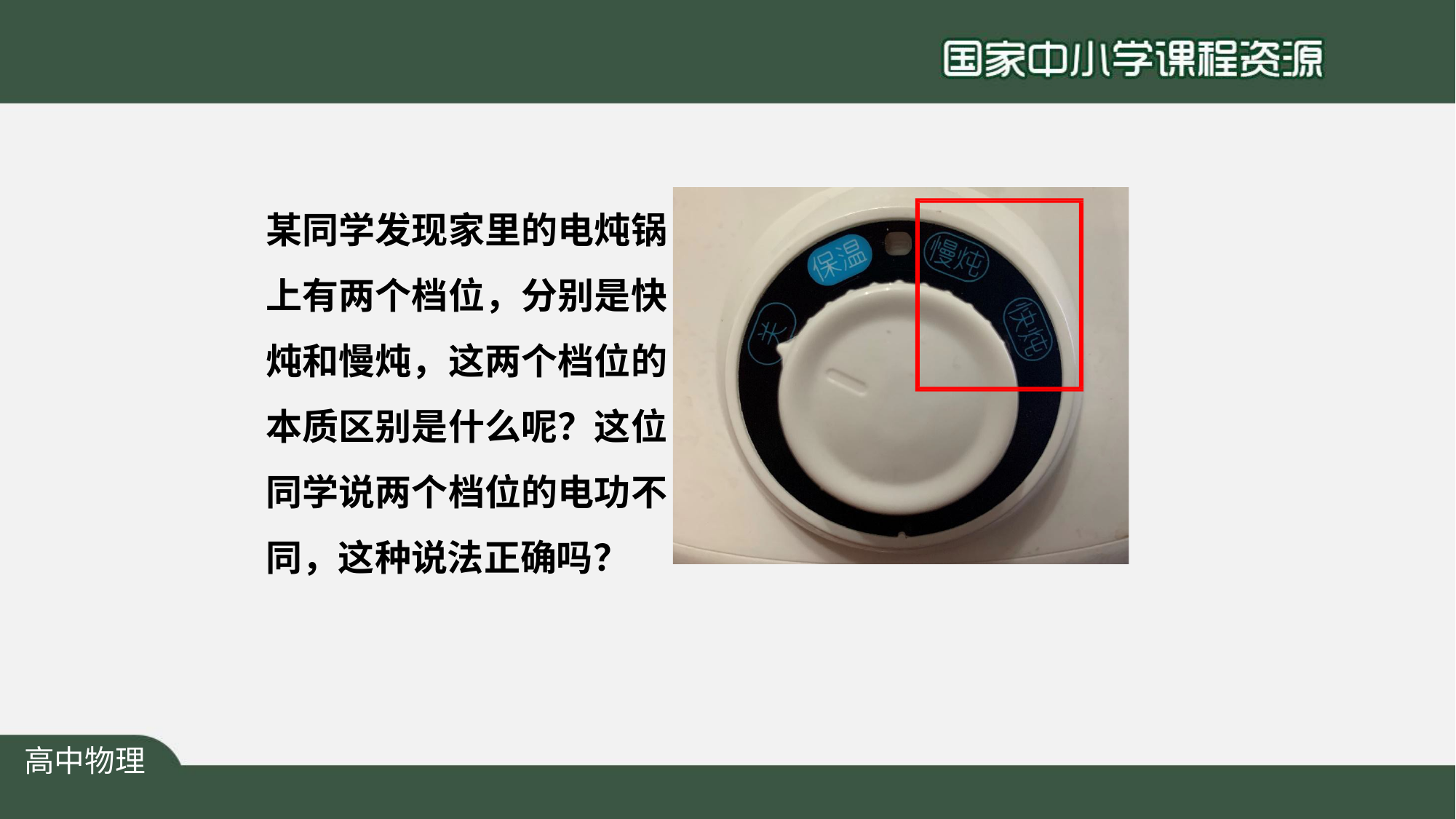

某同学发现家里的电炖锅 上有两个档位，分别是快 炖和慢炖，这两个档位的 本质区别是什么呢？这位 同学说两个档位的电功不 同，这种说法正确吗？

高中物理